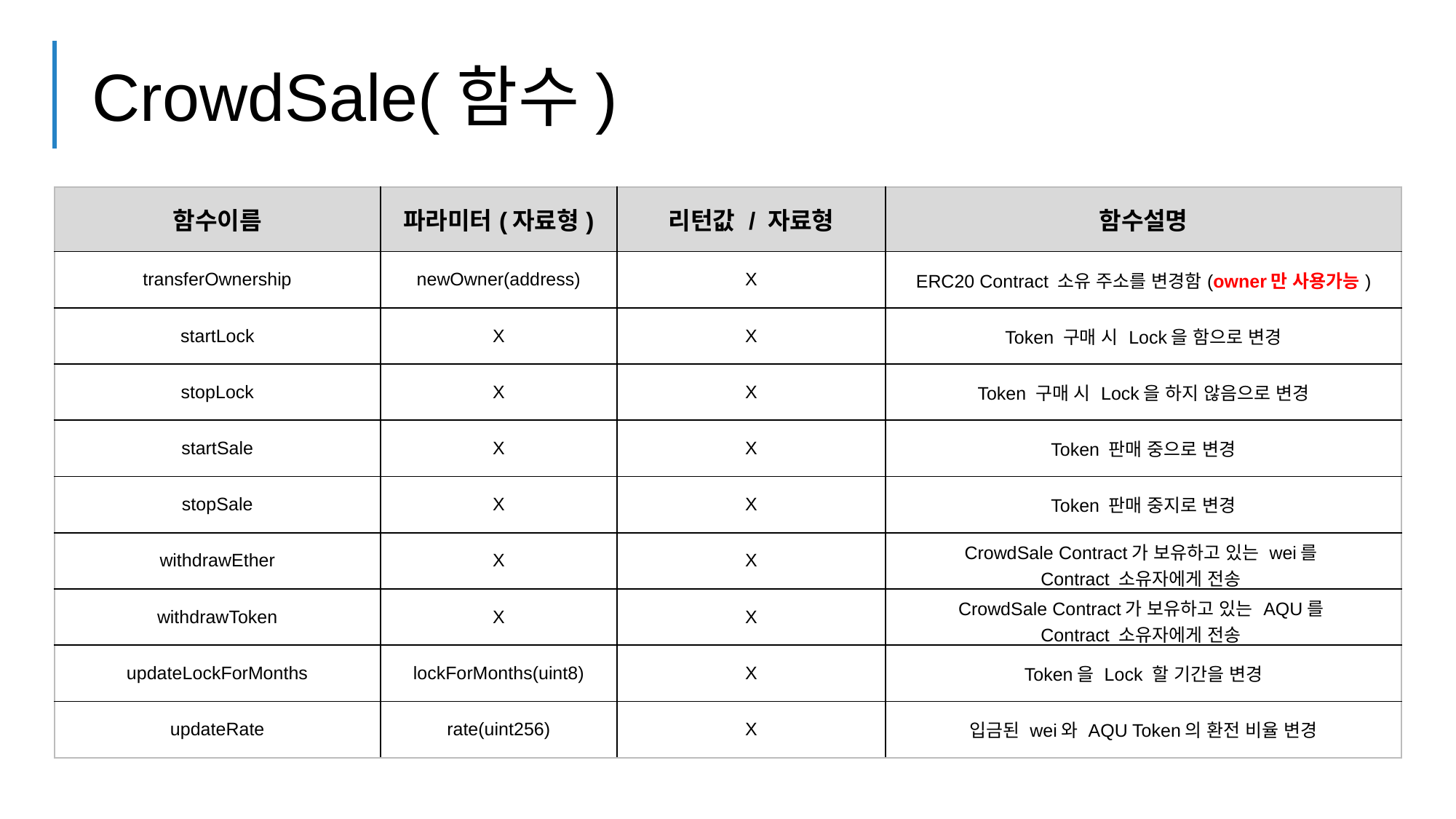

CrowdSale(함수)
| 함수이름 | 파라미터(자료형) | 리턴값 / 자료형 | 함수설명 |
| --- | --- | --- | --- |
| transferOwnership | newOwner(address) | X | ERC20 Contract 소유 주소를 변경함(owner만 사용가능) |
| startLock | X | X | Token 구매 시 Lock을 함으로 변경 |
| stopLock | X | X | Token 구매 시 Lock을 하지 않음으로 변경 |
| startSale | X | X | Token 판매 중으로 변경 |
| stopSale | X | X | Token 판매 중지로 변경 |
| withdrawEther | X | X | CrowdSale Contract가 보유하고 있는 wei를 Contract 소유자에게 전송 |
| withdrawToken | X | X | CrowdSale Contract가 보유하고 있는 AQU를 Contract 소유자에게 전송 |
| updateLockForMonths | lockForMonths(uint8) | X | Token을 Lock 할 기간을 변경 |
| updateRate | rate(uint256) | X | 입금된 wei와 AQU Token의 환전 비율 변경 |